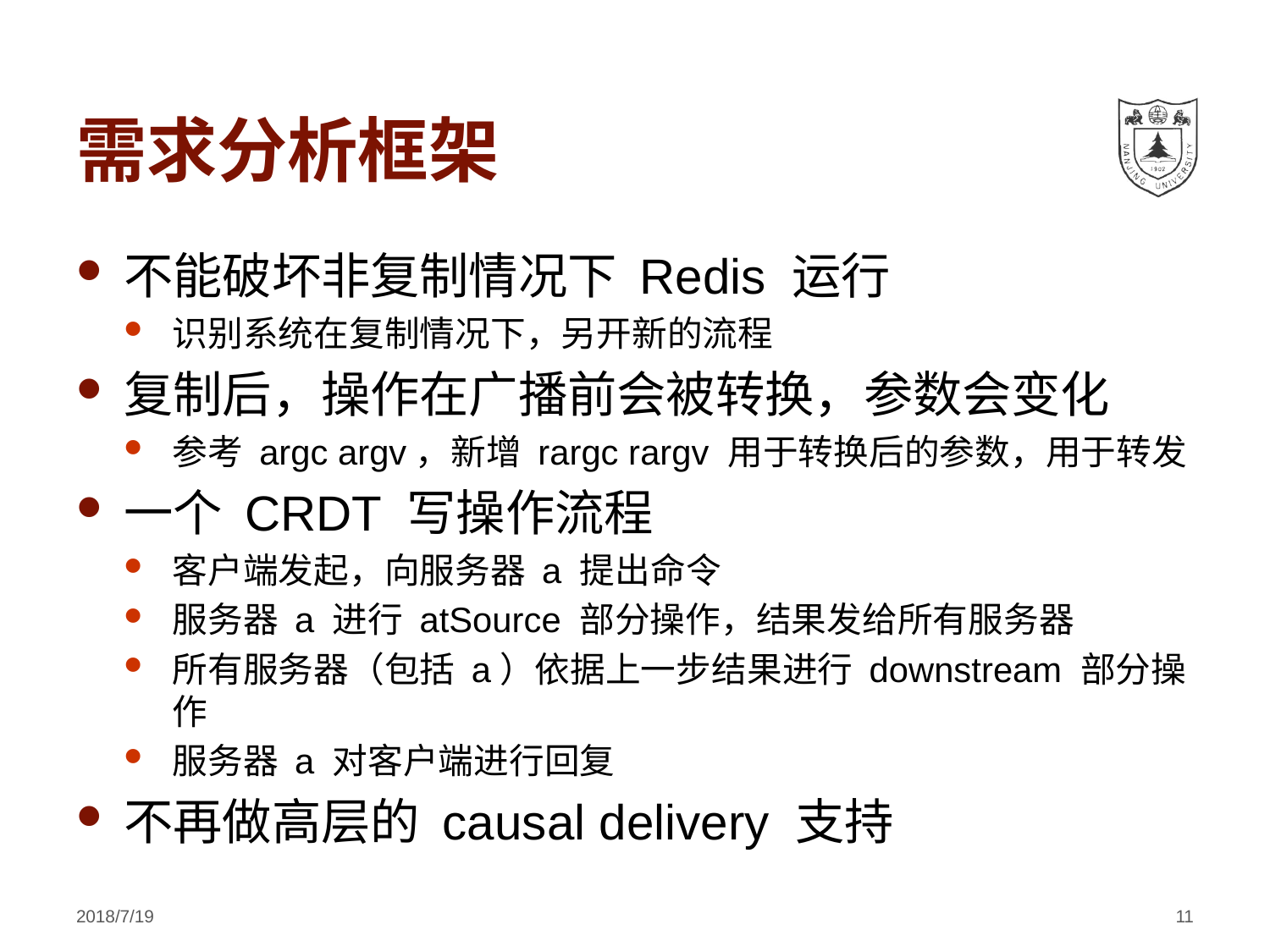

# 需求分析框架
不能破坏非复制情况下 Redis 运行
识别系统在复制情况下，另开新的流程
复制后，操作在广播前会被转换，参数会变化
参考 argc argv，新增 rargc rargv 用于转换后的参数，用于转发
一个 CRDT 写操作流程
客户端发起，向服务器 a 提出命令
服务器 a 进行 atSource 部分操作，结果发给所有服务器
所有服务器（包括 a）依据上一步结果进行 downstream 部分操作
服务器 a 对客户端进行回复
不再做高层的 causal delivery 支持
2018/7/19

11